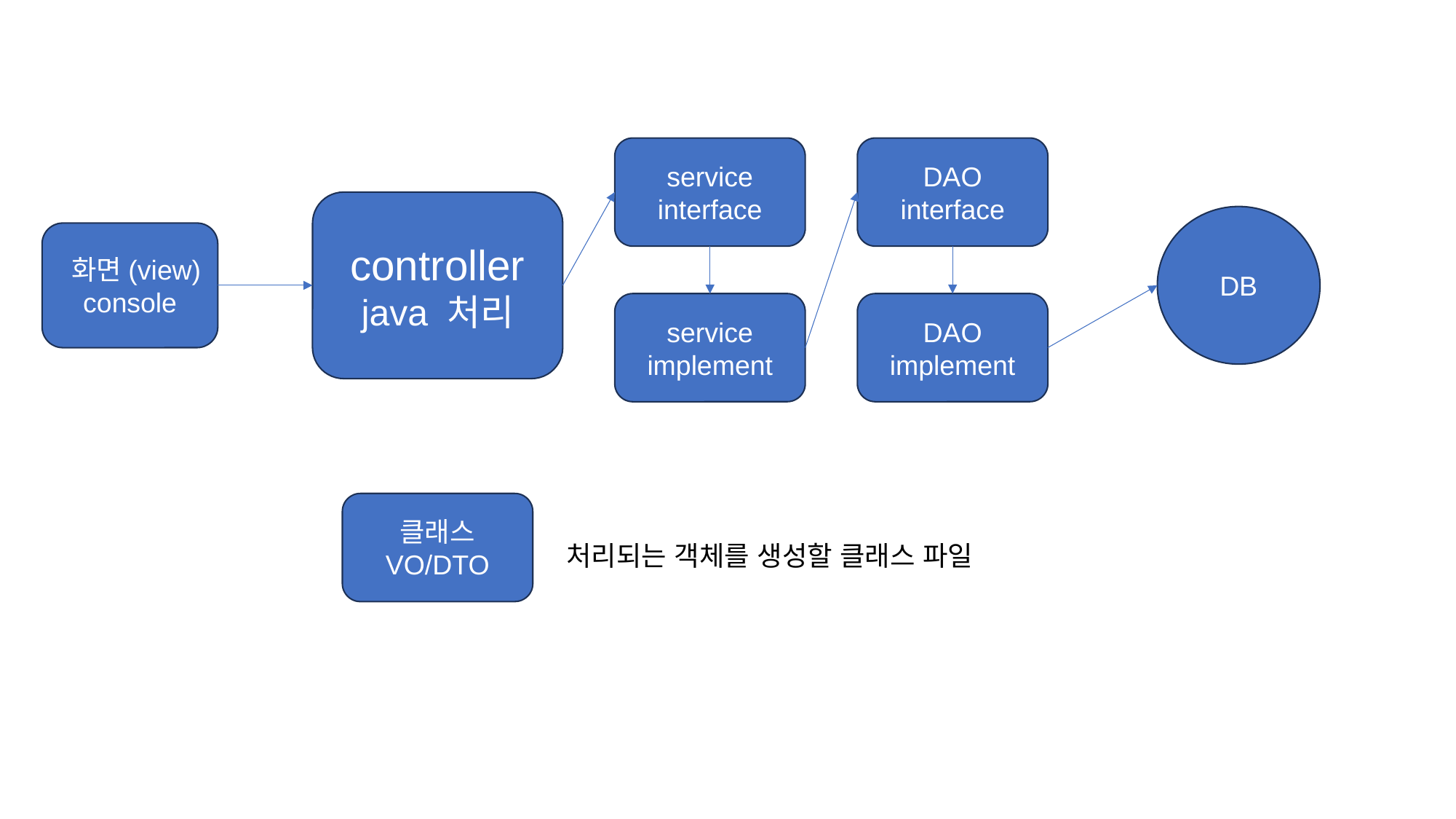

service
interface
DAO
interface
controller
java 처리
DB
 화면(view)
console
DAO
implement
service
implement
클래스
VO/DTO
처리되는 객체를 생성할 클래스 파일